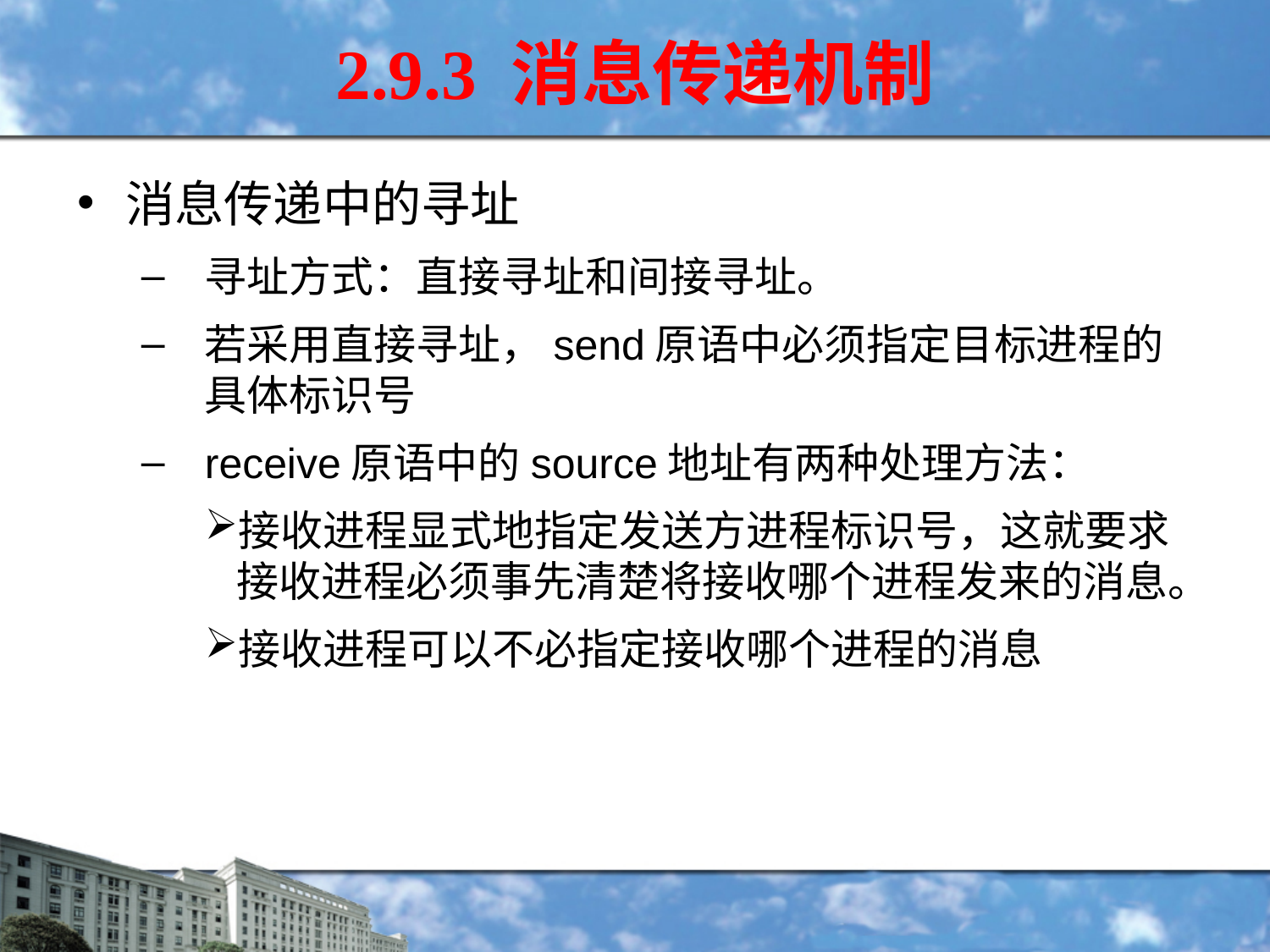

2.9.3 消息传递机制
消息传递中的寻址
寻址方式：直接寻址和间接寻址。
若采用直接寻址，send原语中必须指定目标进程的具体标识号
receive原语中的source地址有两种处理方法：
接收进程显式地指定发送方进程标识号，这就要求接收进程必须事先清楚将接收哪个进程发来的消息。
接收进程可以不必指定接收哪个进程的消息